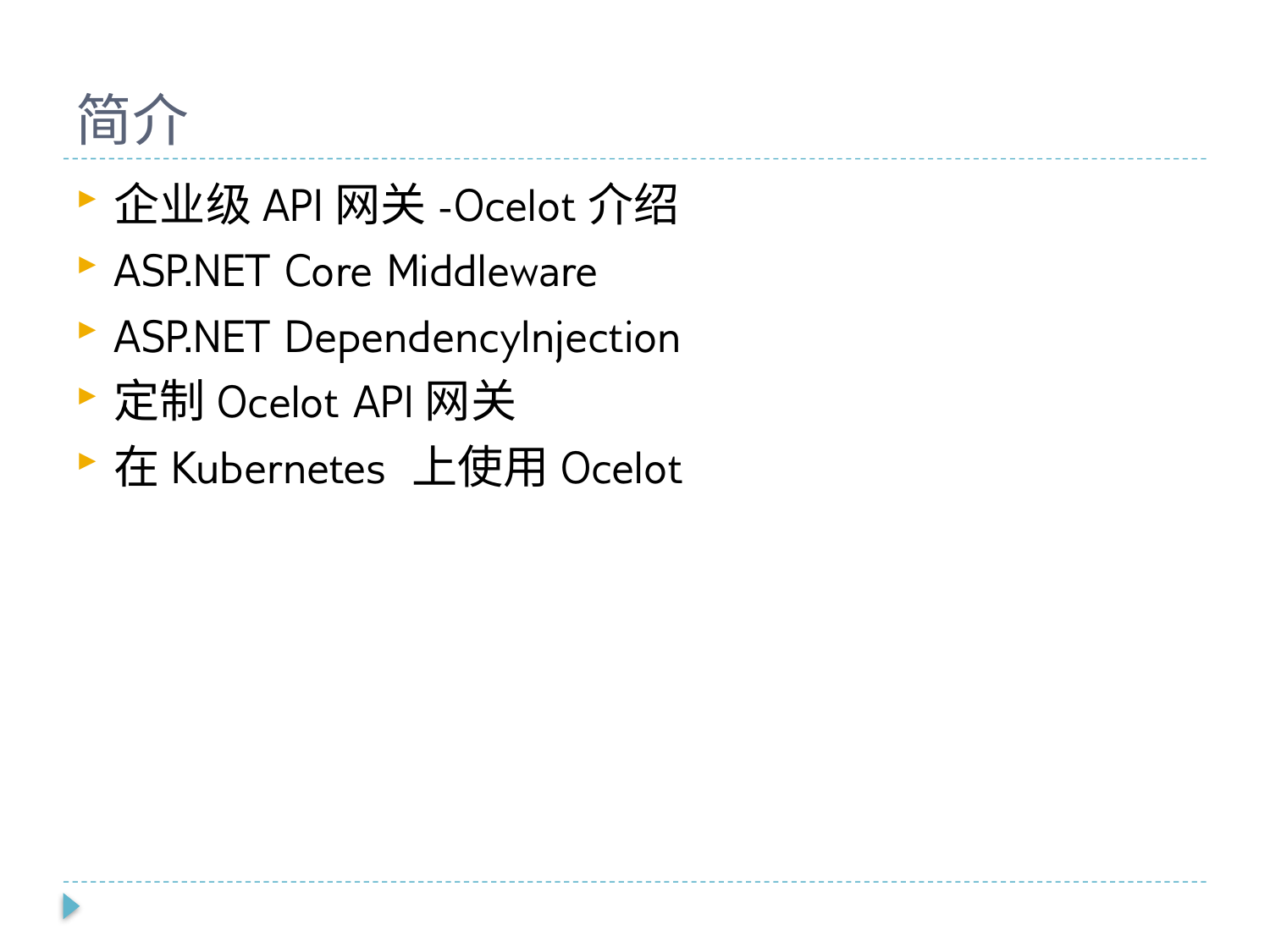

# 简介
企业级API网关-Ocelot介绍
ASP.NET Core Middleware
ASP.NET DependencyInjection
定制Ocelot API网关
在Kubernetes 上使用Ocelot